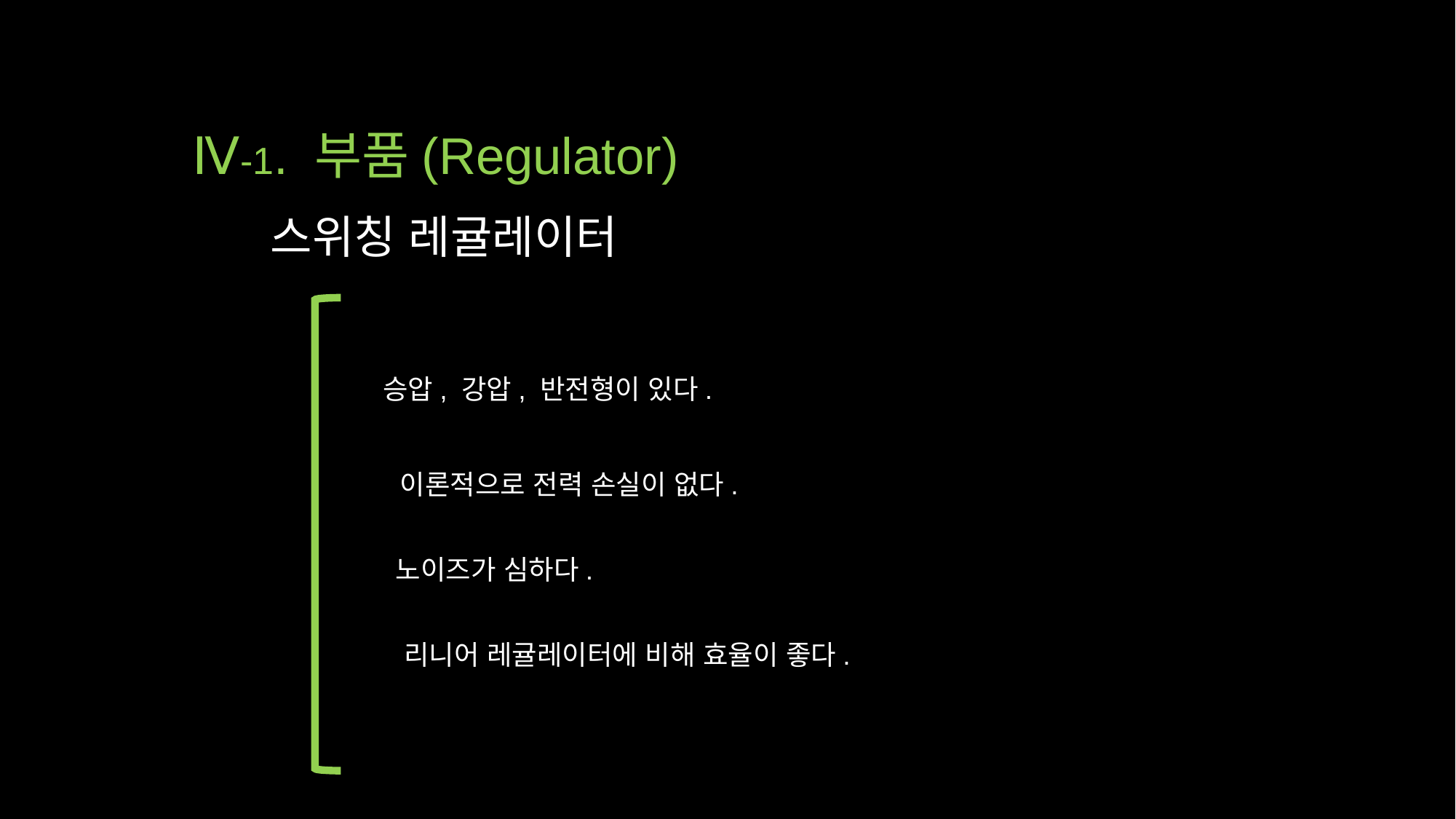

# Ⅳ-1. 부품(Regulator)
스위칭 레귤레이터

승압, 강압, 반전형이 있다.
이론적으로 전력 손실이 없다.
노이즈가 심하다.
리니어 레귤레이터에 비해 효율이 좋다.